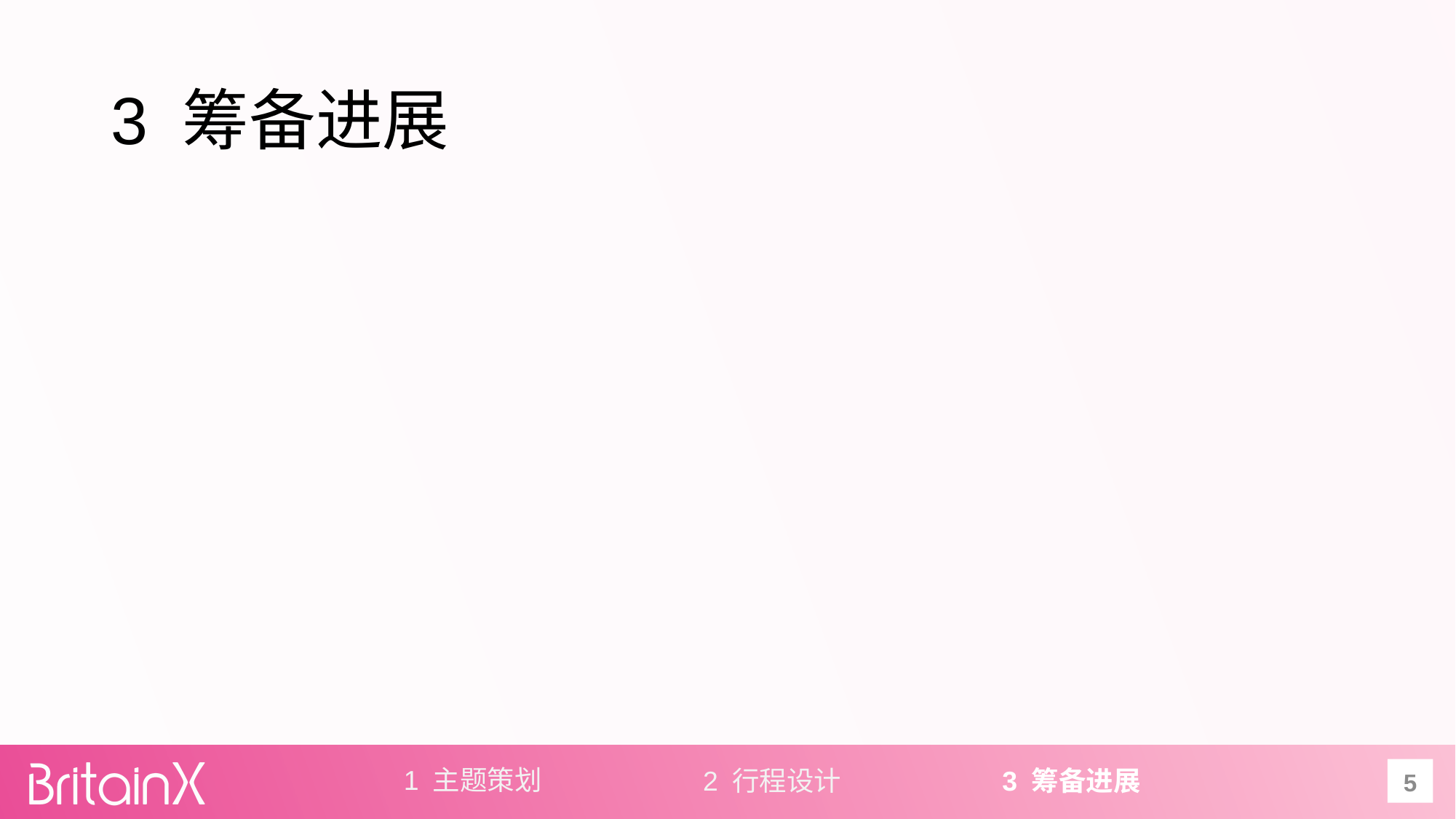

# 3 筹备进展

1 主题策划
2 行程设计
3 筹备进展
5